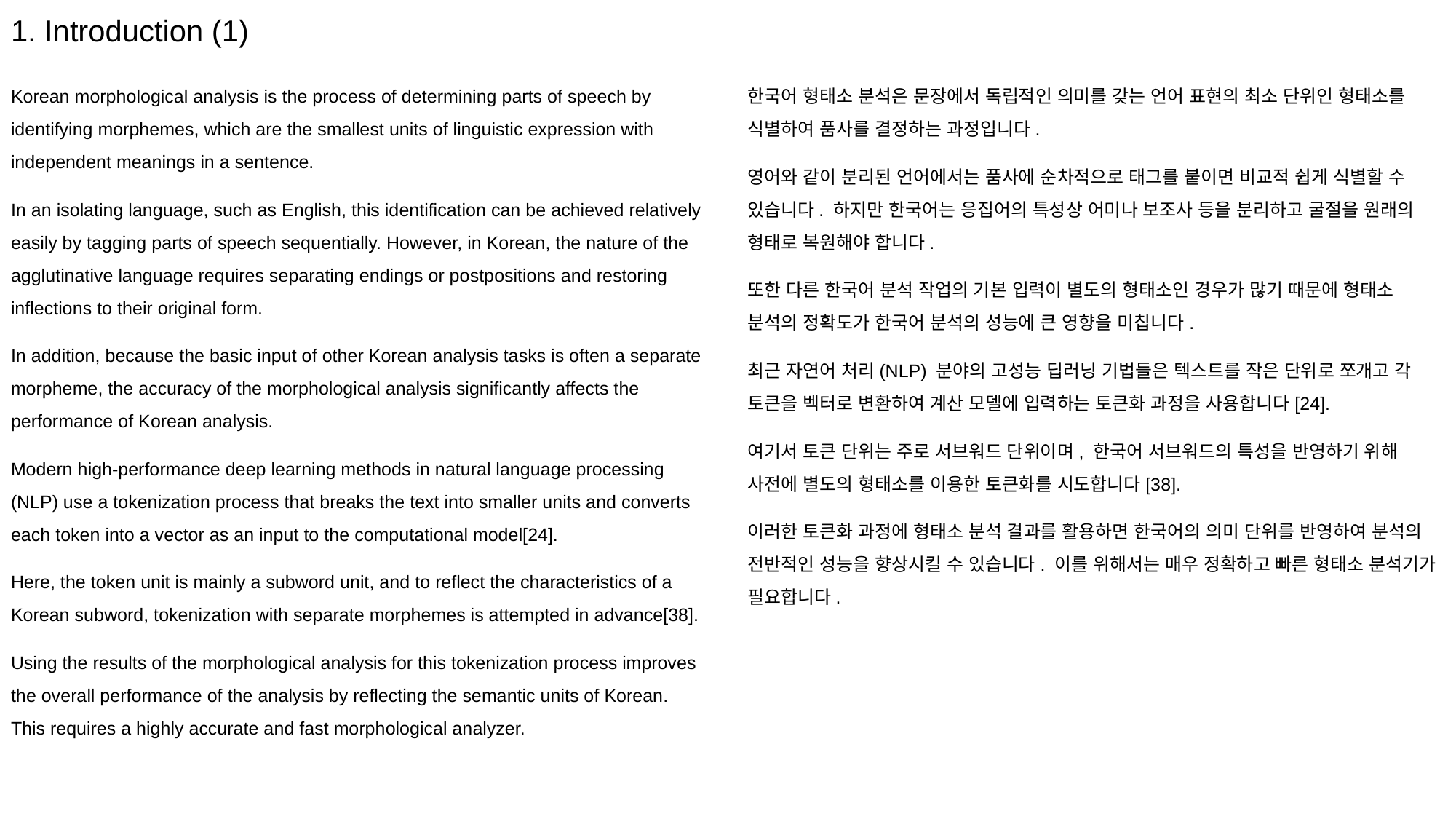

# 1. Introduction (1)
Korean morphological analysis is the process of determining parts of speech by identifying morphemes, which are the smallest units of linguistic expression with independent meanings in a sentence.
In an isolating language, such as English, this identification can be achieved relatively easily by tagging parts of speech sequentially. However, in Korean, the nature of the agglutinative language requires separating endings or postpositions and restoring inflections to their original form.
In addition, because the basic input of other Korean analysis tasks is often a separate morpheme, the accuracy of the morphological analysis significantly affects the performance of Korean analysis.
Modern high-performance deep learning methods in natural language processing (NLP) use a tokenization process that breaks the text into smaller units and converts each token into a vector as an input to the computational model[24].
Here, the token unit is mainly a subword unit, and to reflect the characteristics of a Korean subword, tokenization with separate morphemes is attempted in advance[38].
Using the results of the morphological analysis for this tokenization process improves the overall performance of the analysis by reflecting the semantic units of Korean. This requires a highly accurate and fast morphological analyzer.
한국어 형태소 분석은 문장에서 독립적인 의미를 갖는 언어 표현의 최소 단위인 형태소를 식별하여 품사를 결정하는 과정입니다.
영어와 같이 분리된 언어에서는 품사에 순차적으로 태그를 붙이면 비교적 쉽게 식별할 수 있습니다. 하지만 한국어는 응집어의 특성상 어미나 보조사 등을 분리하고 굴절을 원래의 형태로 복원해야 합니다.
또한 다른 한국어 분석 작업의 기본 입력이 별도의 형태소인 경우가 많기 때문에 형태소 분석의 정확도가 한국어 분석의 성능에 큰 영향을 미칩니다.
최근 자연어 처리(NLP) 분야의 고성능 딥러닝 기법들은 텍스트를 작은 단위로 쪼개고 각 토큰을 벡터로 변환하여 계산 모델에 입력하는 토큰화 과정을 사용합니다[24].
여기서 토큰 단위는 주로 서브워드 단위이며, 한국어 서브워드의 특성을 반영하기 위해 사전에 별도의 형태소를 이용한 토큰화를 시도합니다[38].
이러한 토큰화 과정에 형태소 분석 결과를 활용하면 한국어의 의미 단위를 반영하여 분석의 전반적인 성능을 향상시킬 수 있습니다. 이를 위해서는 매우 정확하고 빠른 형태소 분석기가 필요합니다.